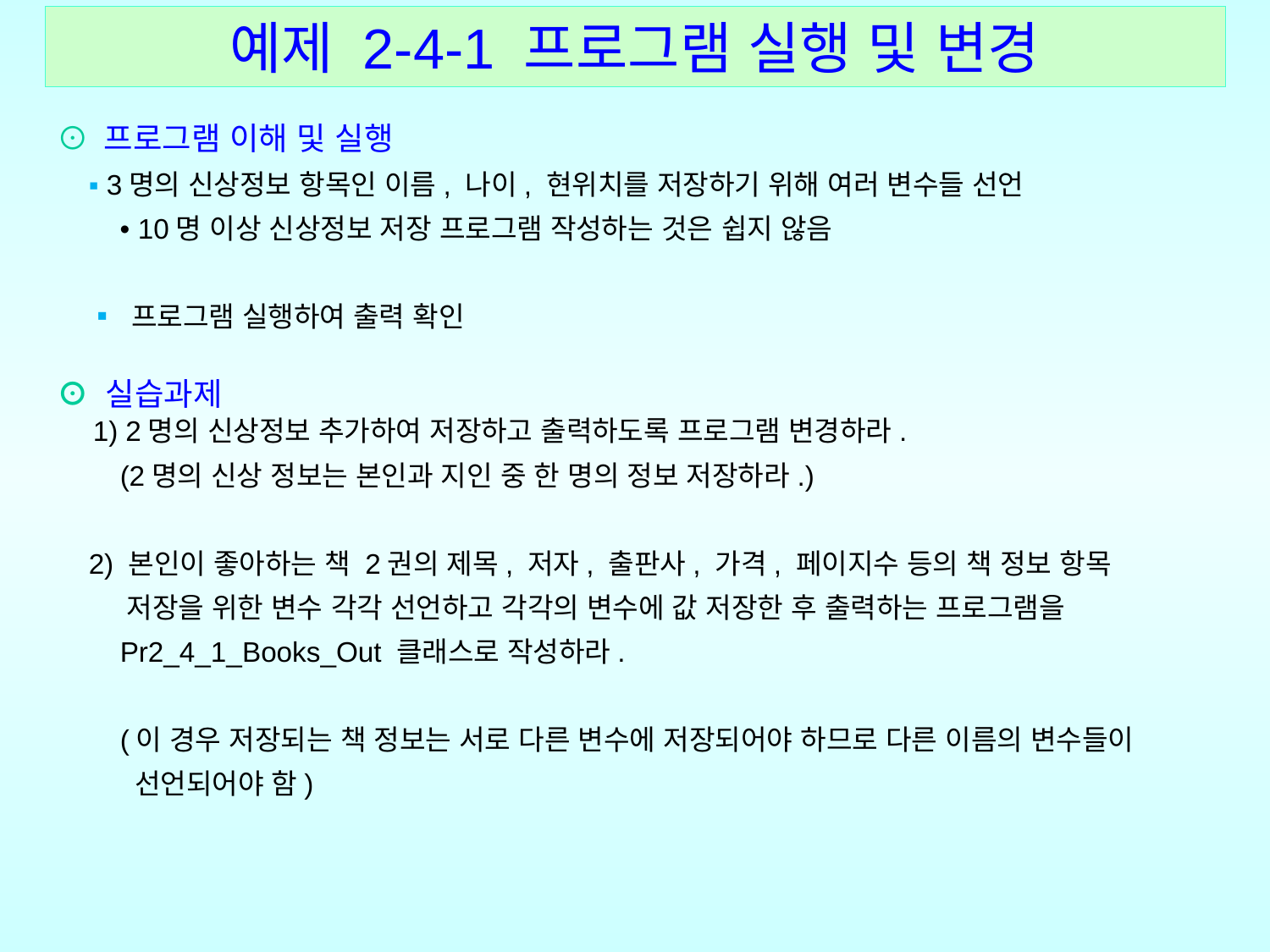

예제 2-4-1 프로그램 실행 및 변경
⊙ 프로그램 이해 및 실행
    ▪ 3명의 신상정보 항목인 이름, 나이, 현위치를 저장하기 위해 여러 변수들 선언
        • 10명 이상 신상정보 저장 프로그램 작성하는 것은 쉽지 않음

    ▪ 프로그램 실행하여 출력 확인

⊙ 실습과제
    1) 2명의 신상정보 추가하여 저장하고 출력하도록 프로그램 변경하라.
        (2명의 신상 정보는 본인과 지인 중 한 명의 정보 저장하라.)

    2) 본인이 좋아하는 책 2권의 제목, 저자, 출판사, 가격, 페이지수 등의 책 정보 항목
        저장을 위한 변수 각각 선언하고 각각의 변수에 값 저장한 후 출력하는 프로그램을
        Pr2_4_1_Books_Out 클래스로 작성하라.

        (이 경우 저장되는 책 정보는 서로 다른 변수에 저장되어야 하므로 다른 이름의 변수들이
         선언되어야 함)